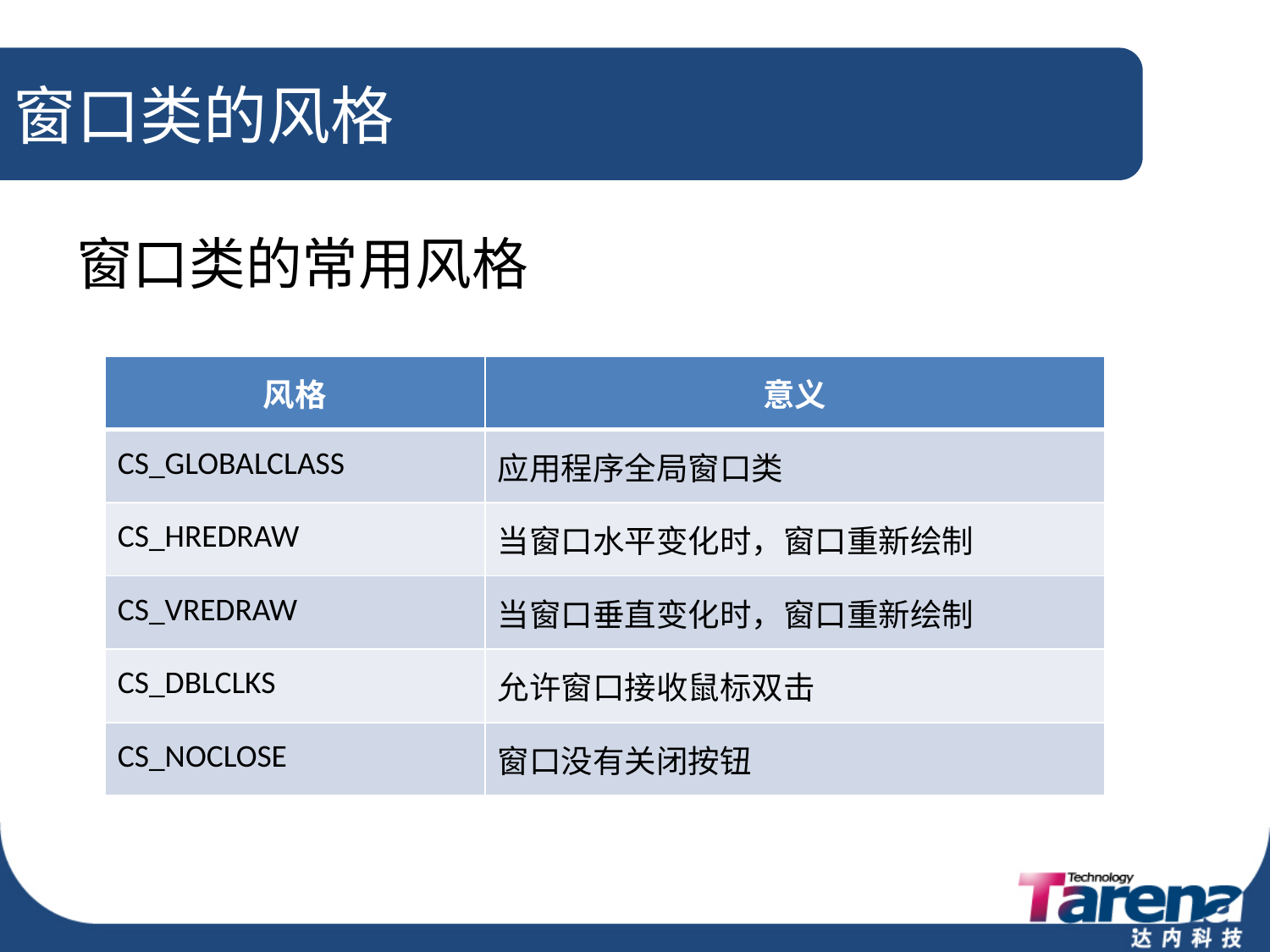

# 窗口类的风格
窗口类的常用风格
| 风格 | 意义 |
| --- | --- |
| CS\_GLOBALCLASS | 应用程序全局窗口类 |
| CS\_HREDRAW | 当窗口水平变化时，窗口重新绘制 |
| CS\_VREDRAW | 当窗口垂直变化时，窗口重新绘制 |
| CS\_DBLCLKS | 允许窗口接收鼠标双击 |
| CS\_NOCLOSE | 窗口没有关闭按钮 |